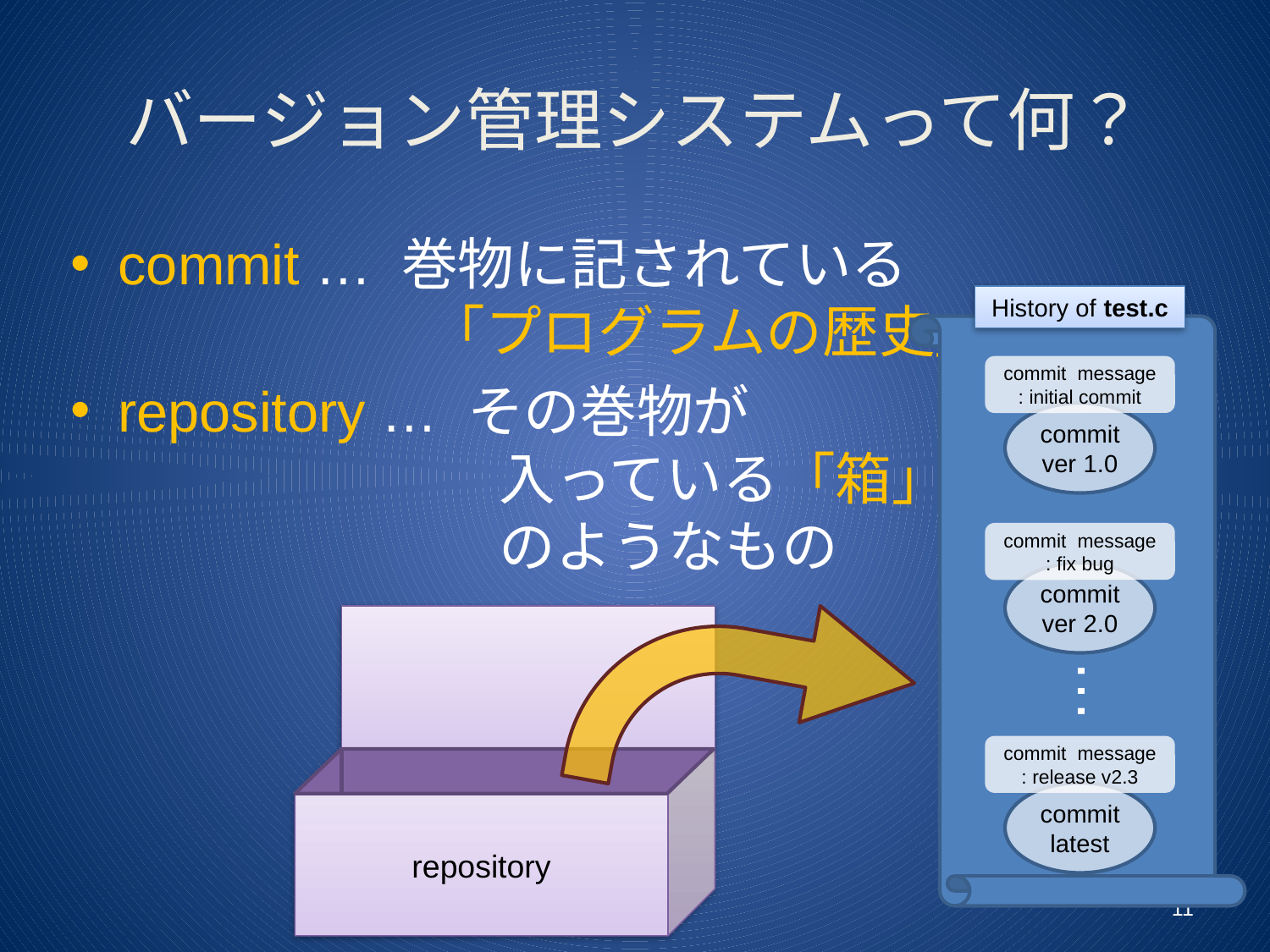

# バージョン管理システムって何？
commit … 巻物に記されている
		　「プログラムの歴史」
repository … その巻物が
			入っている「箱」
			のようなもの

History of test.c
commit  message
: initial commit
commit
ver 1.0
commit  message
: fix bug
commit
ver 2.0
commit  message
: release v2.3
commit
latest

repository

…
11